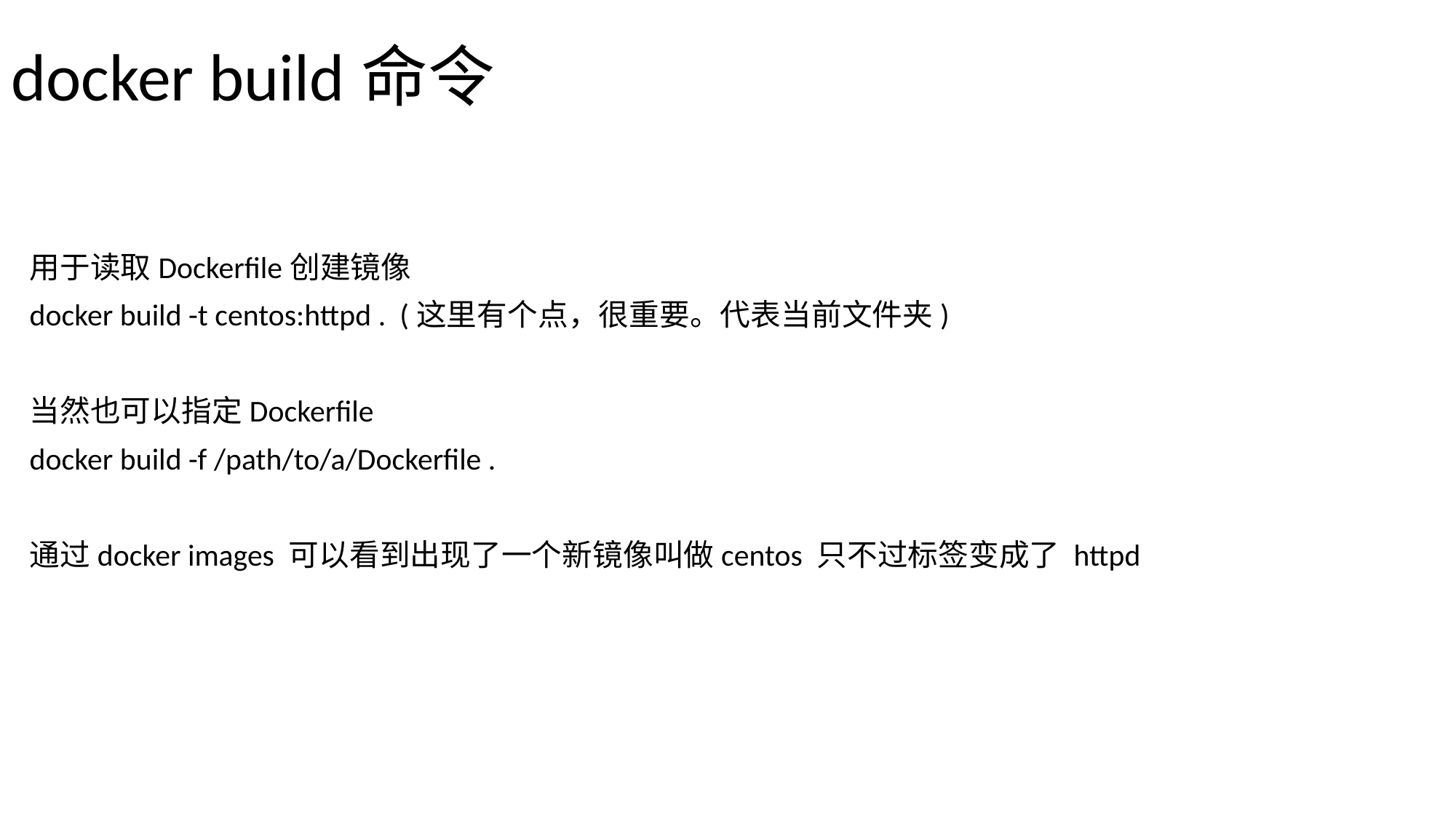

# docker build命令

用于读取Dockerfile创建镜像
docker build -t centos:httpd .  (这里有个点，很重要。代表当前文件夹)

当然也可以指定Dockerfile
docker build -f /path/to/a/Dockerfile .

通过docker images 可以看到出现了一个新镜像叫做centos 只不过标签变成了 httpd